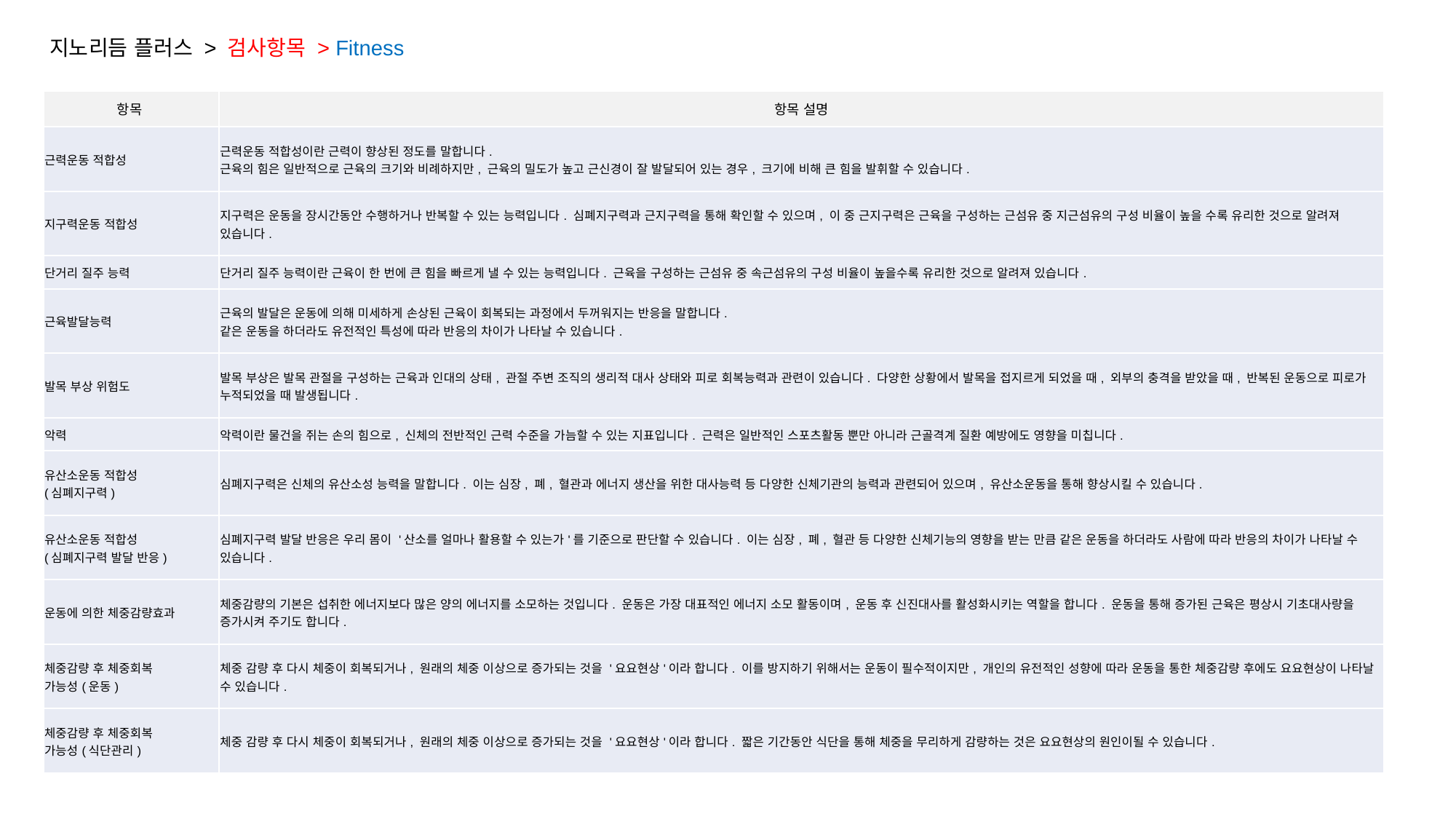

지노리듬 플러스 > 검사항목 > Fitness
| 항목 | 항목 설명 |
| --- | --- |
| 근력운동 적합성 | 근력운동 적합성이란 근력이 향상된 정도를 말합니다. 근육의 힘은 일반적으로 근육의 크기와 비례하지만, 근육의 밀도가 높고 근신경이 잘 발달되어 있는 경우, 크기에 비해 큰 힘을 발휘할 수 있습니다. |
| 지구력운동 적합성 | 지구력은 운동을 장시간동안 수행하거나 반복할 수 있는 능력입니다. 심폐지구력과 근지구력을 통해 확인할 수 있으며, 이 중 근지구력은 근육을 구성하는 근섬유 중 지근섬유의 구성 비율이 높을 수록 유리한 것으로 알려져 있습니다. |
| 단거리 질주 능력 | 단거리 질주 능력이란 근육이 한 번에 큰 힘을 빠르게 낼 수 있는 능력입니다. 근육을 구성하는 근섬유 중 속근섬유의 구성 비율이 높을수록 유리한 것으로 알려져 있습니다. |
| 근육발달능력 | 근육의 발달은 운동에 의해 미세하게 손상된 근육이 회복되는 과정에서 두꺼워지는 반응을 말합니다. 같은 운동을 하더라도 유전적인 특성에 따라 반응의 차이가 나타날 수 있습니다. |
| 발목 부상 위험도 | 발목 부상은 발목 관절을 구성하는 근육과 인대의 상태, 관절 주변 조직의 생리적 대사 상태와 피로 회복능력과 관련이 있습니다. 다양한 상황에서 발목을 접지르게 되었을 때, 외부의 충격을 받았을 때, 반복된 운동으로 피로가 누적되었을 때 발생됩니다. |
| 악력 | 악력이란 물건을 쥐는 손의 힘으로, 신체의 전반적인 근력 수준을 가늠할 수 있는 지표입니다. 근력은 일반적인 스포츠활동 뿐만 아니라 근골격계 질환 예방에도 영향을 미칩니다. |
| 유산소운동 적합성 (심폐지구력) | 심폐지구력은 신체의 유산소성 능력을 말합니다. 이는 심장, 폐, 혈관과 에너지 생산을 위한 대사능력 등 다양한 신체기관의 능력과 관련되어 있으며, 유산소운동을 통해 향상시킬 수 있습니다. |
| 유산소운동 적합성 (심폐지구력 발달 반응) | 심폐지구력 발달 반응은 우리 몸이 '산소를 얼마나 활용할 수 있는가'를 기준으로 판단할 수 있습니다. 이는 심장, 폐, 혈관 등 다양한 신체기능의 영향을 받는 만큼 같은 운동을 하더라도 사람에 따라 반응의 차이가 나타날 수 있습니다. |
| 운동에 의한 체중감량효과 | 체중감량의 기본은 섭취한 에너지보다 많은 양의 에너지를 소모하는 것입니다. 운동은 가장 대표적인 에너지 소모 활동이며, 운동 후 신진대사를 활성화시키는 역할을 합니다. 운동을 통해 증가된 근육은 평상시 기초대사량을 증가시켜 주기도 합니다. |
| 체중감량 후 체중회복 가능성(운동) | 체중 감량 후 다시 체중이 회복되거나, 원래의 체중 이상으로 증가되는 것을 '요요현상'이라 합니다. 이를 방지하기 위해서는 운동이 필수적이지만, 개인의 유전적인 성향에 따라 운동을 통한 체중감량 후에도 요요현상이 나타날 수 있습니다. |
| 체중감량 후 체중회복 가능성(식단관리) | 체중 감량 후 다시 체중이 회복되거나, 원래의 체중 이상으로 증가되는 것을 '요요현상'이라 합니다. 짧은 기간동안 식단을 통해 체중을 무리하게 감량하는 것은 요요현상의 원인이될 수 있습니다. |